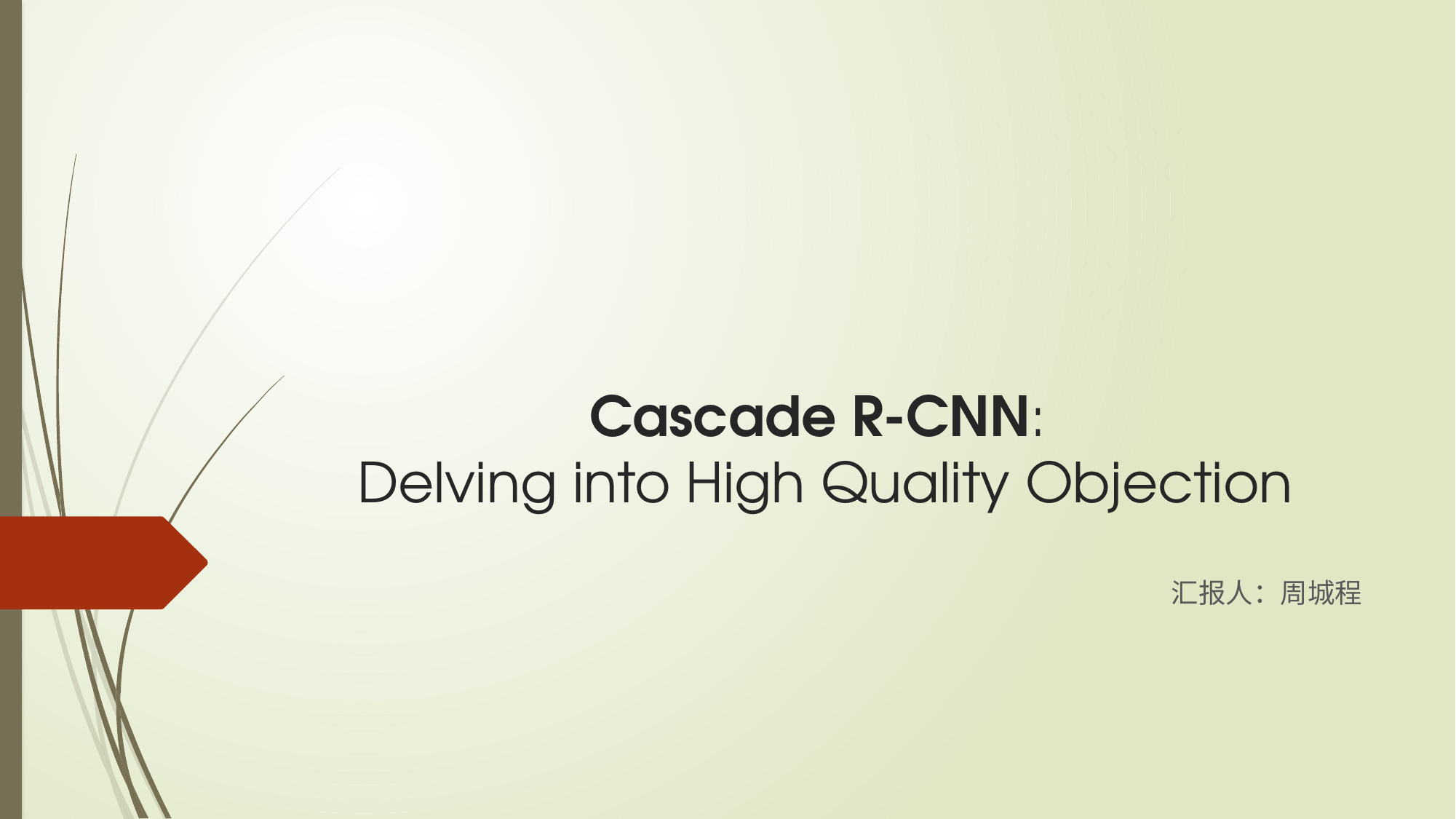

# Cascade R-CNN: Delving into High Quality Objection
汇报人：周城程